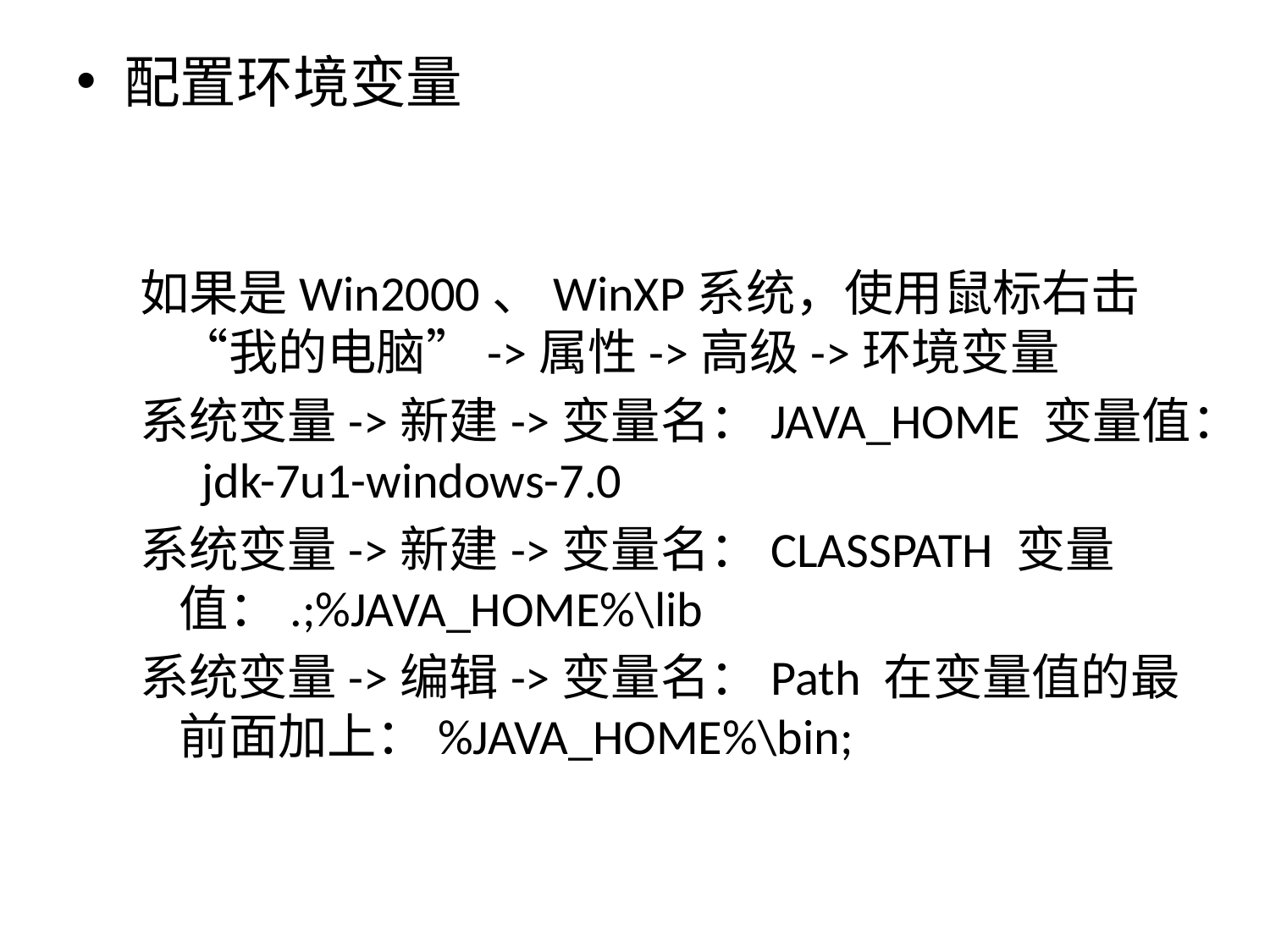

配置环境变量

如果是Win2000、WinXP系统，使用鼠标右击“我的电脑”->属性->高级->环境变量
系统变量->新建->变量名：JAVA_HOME 变量值： jdk-7u1-windows-7.0
系统变量->新建->变量名：CLASSPATH 变量值：.;%JAVA_HOME%\lib
系统变量->编辑->变量名：Path 在变量值的最前面加上：%JAVA_HOME%\bin;